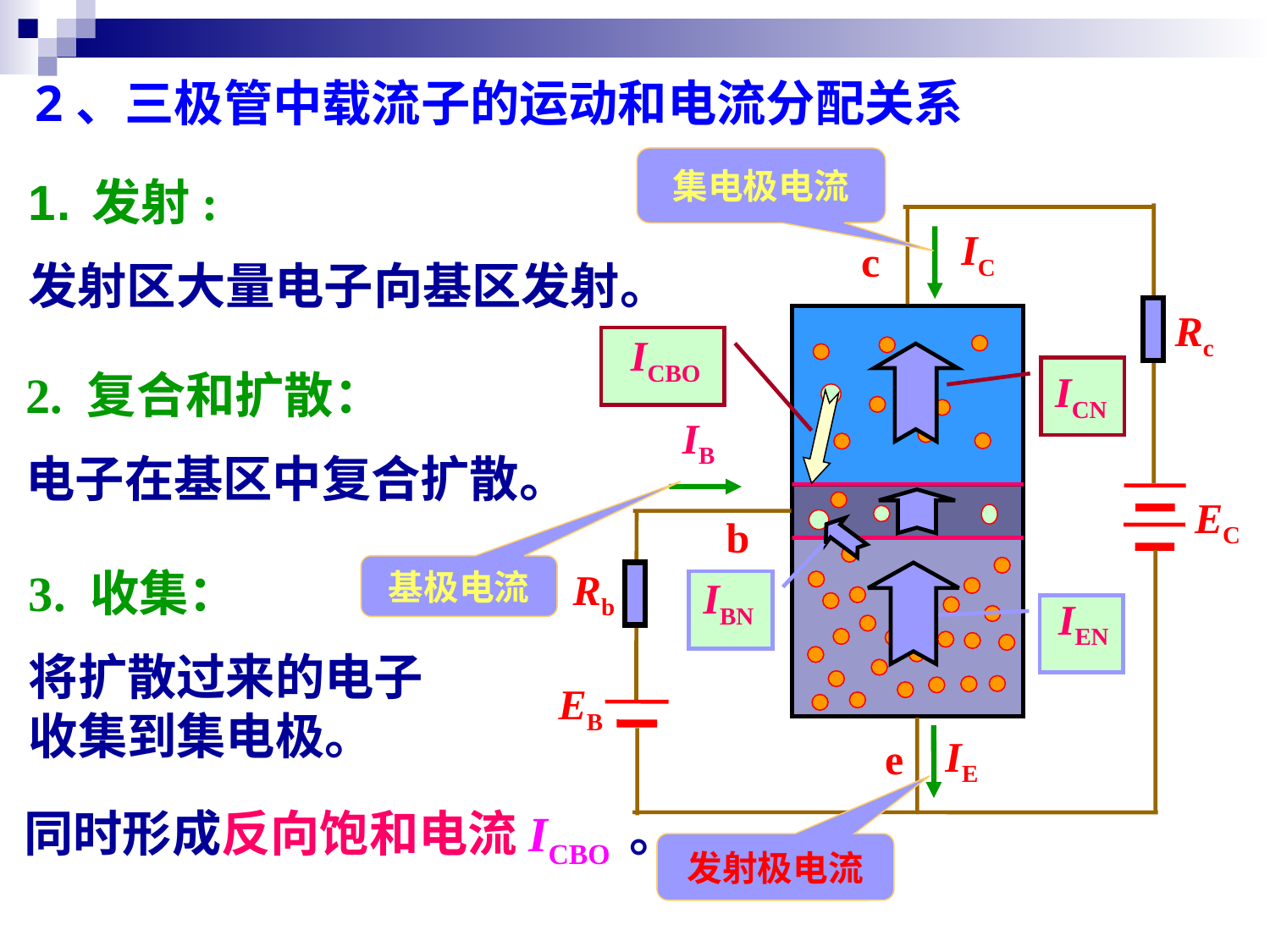

2、三极管中载流子的运动和电流分配关系
集电极电流
发射:
发射区大量电子向基区发射。

c

Rc

EC

b

Rb

EB

e

IC

ICBO

2. 复合和扩散：
电子在基区中复合扩散。

ICN
IB

基极电流
3. 收集：
将扩散过来的电子收集到集电极。
IBN

IEN

IE

同时形成反向饱和电流ICBO 。
发射极电流

52